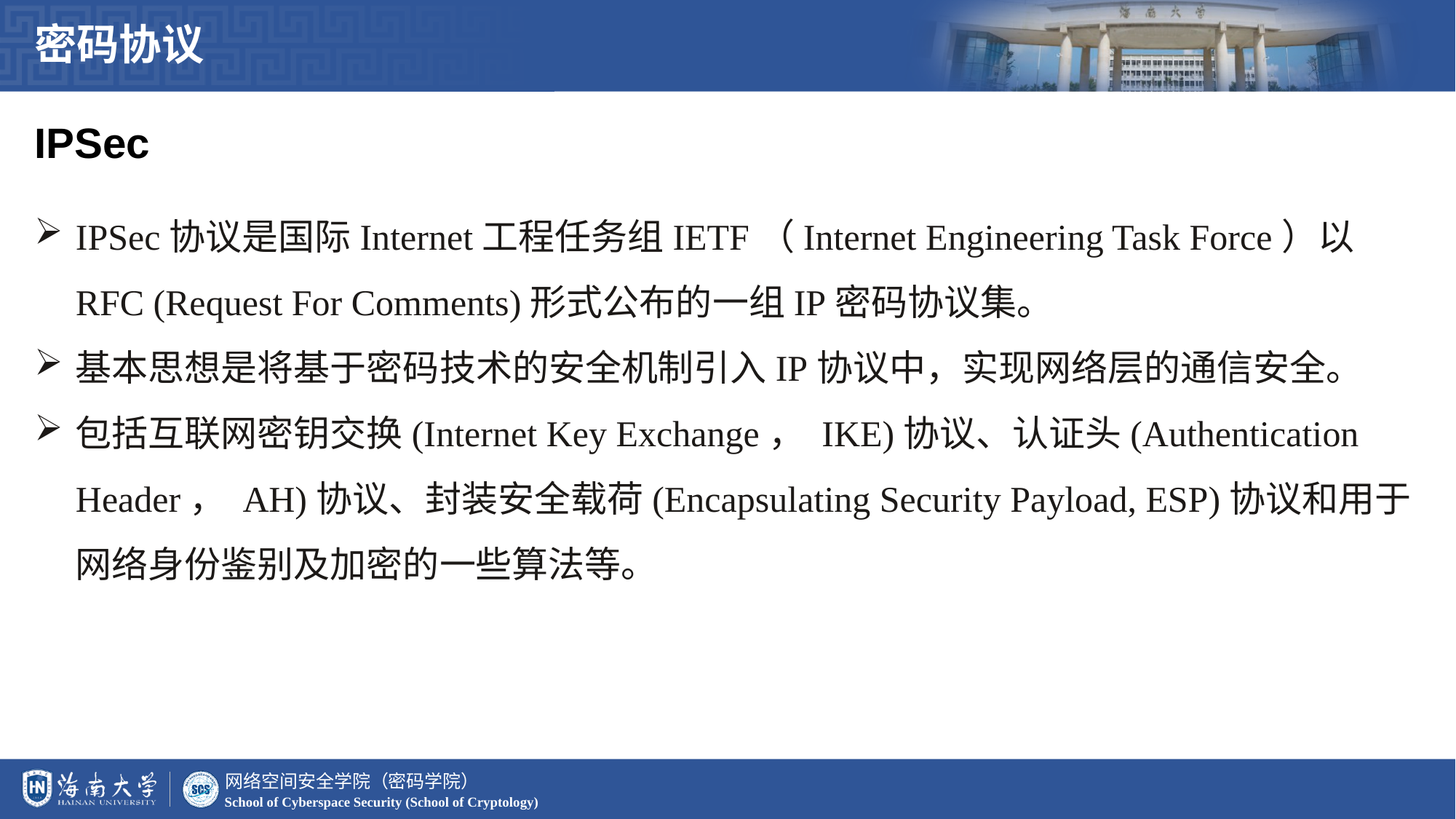

密码协议
IPSec
IPSec协议是国际Internet工程任务组IETF（Internet Engineering Task Force）以RFC (Request For Comments)形式公布的一组IP密码协议集。
基本思想是将基于密码技术的安全机制引入IP协议中，实现网络层的通信安全。
包括互联网密钥交换(Internet Key Exchange， IKE)协议、认证头(Authentication Header， AH)协议、封装安全载荷(Encapsulating Security Payload, ESP)协议和用于网络身份鉴别及加密的一些算法等。
81